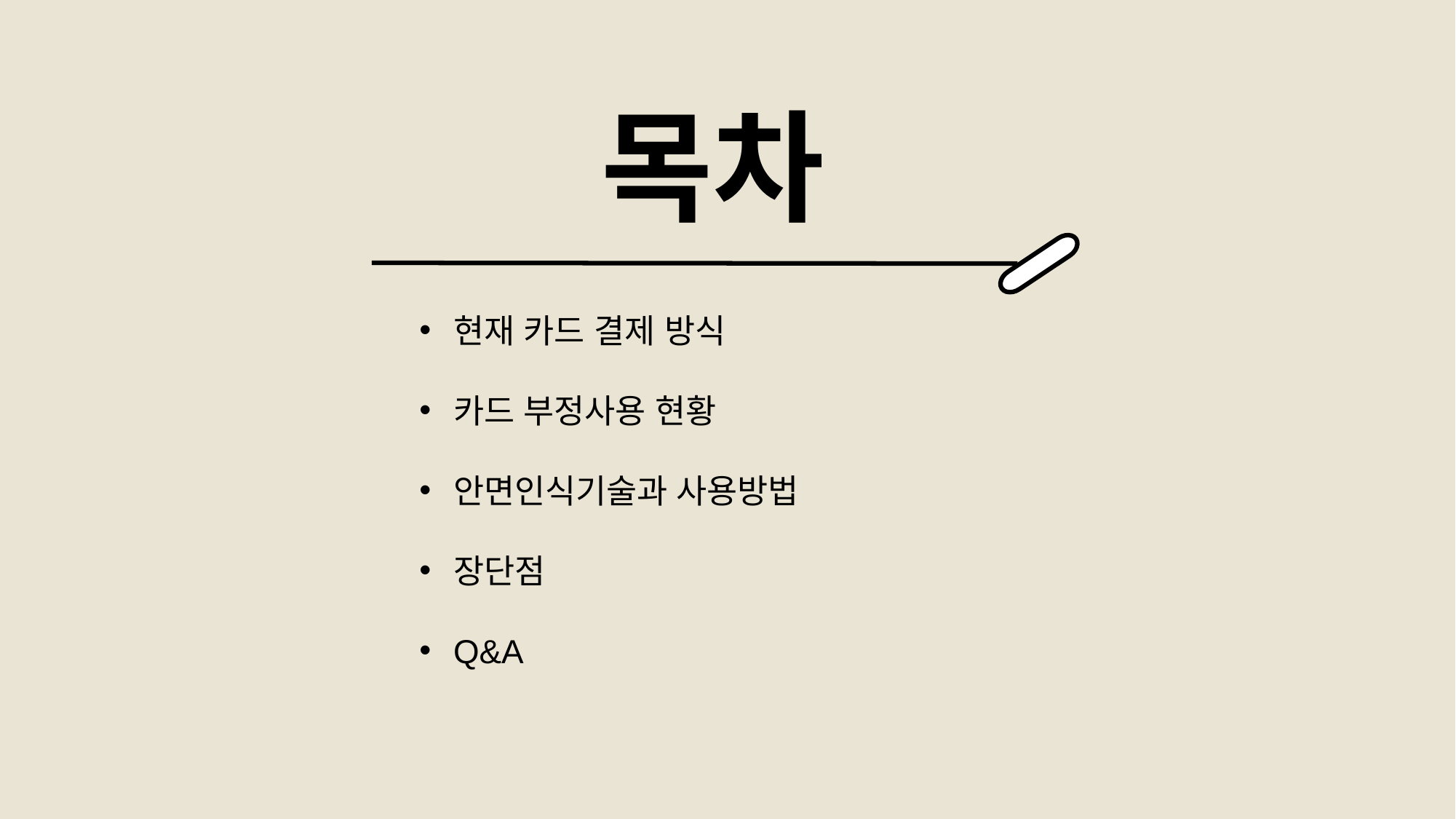

목차

현재 카드 결제 방식

카드 부정사용 현황

안면인식기술과 사용방법

장단점

Q&A